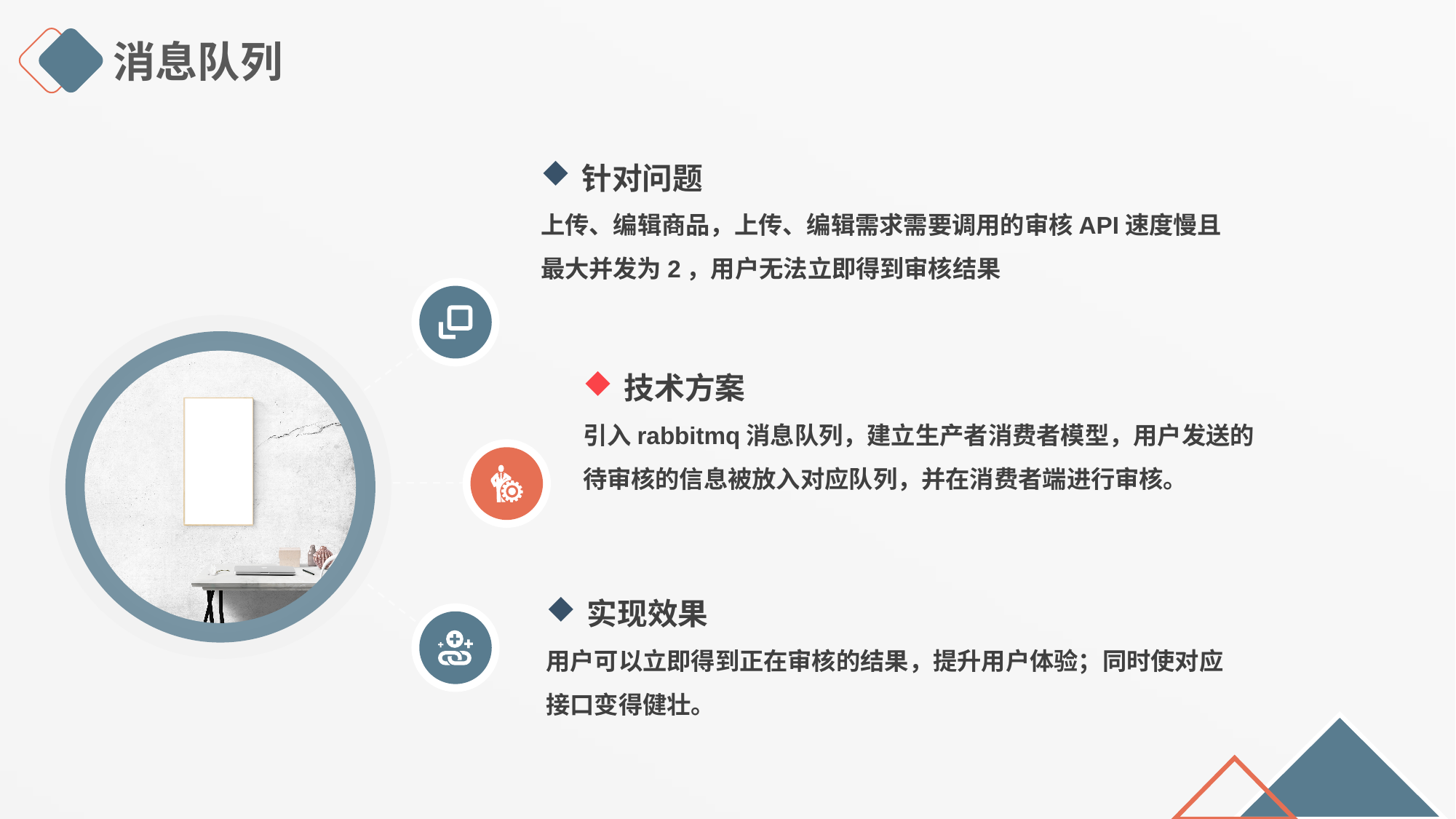

消息队列

针对问题
上传、编辑商品，上传、编辑需求需要调用的审核API速度慢且最大并发为2，用户无法立即得到审核结果

技术方案
引入rabbitmq消息队列，建立生产者消费者模型，用户发送的待审核的信息被放入对应队列，并在消费者端进行审核。
实现效果
用户可以立即得到正在审核的结果，提升用户体验；同时使对应接口变得健壮。